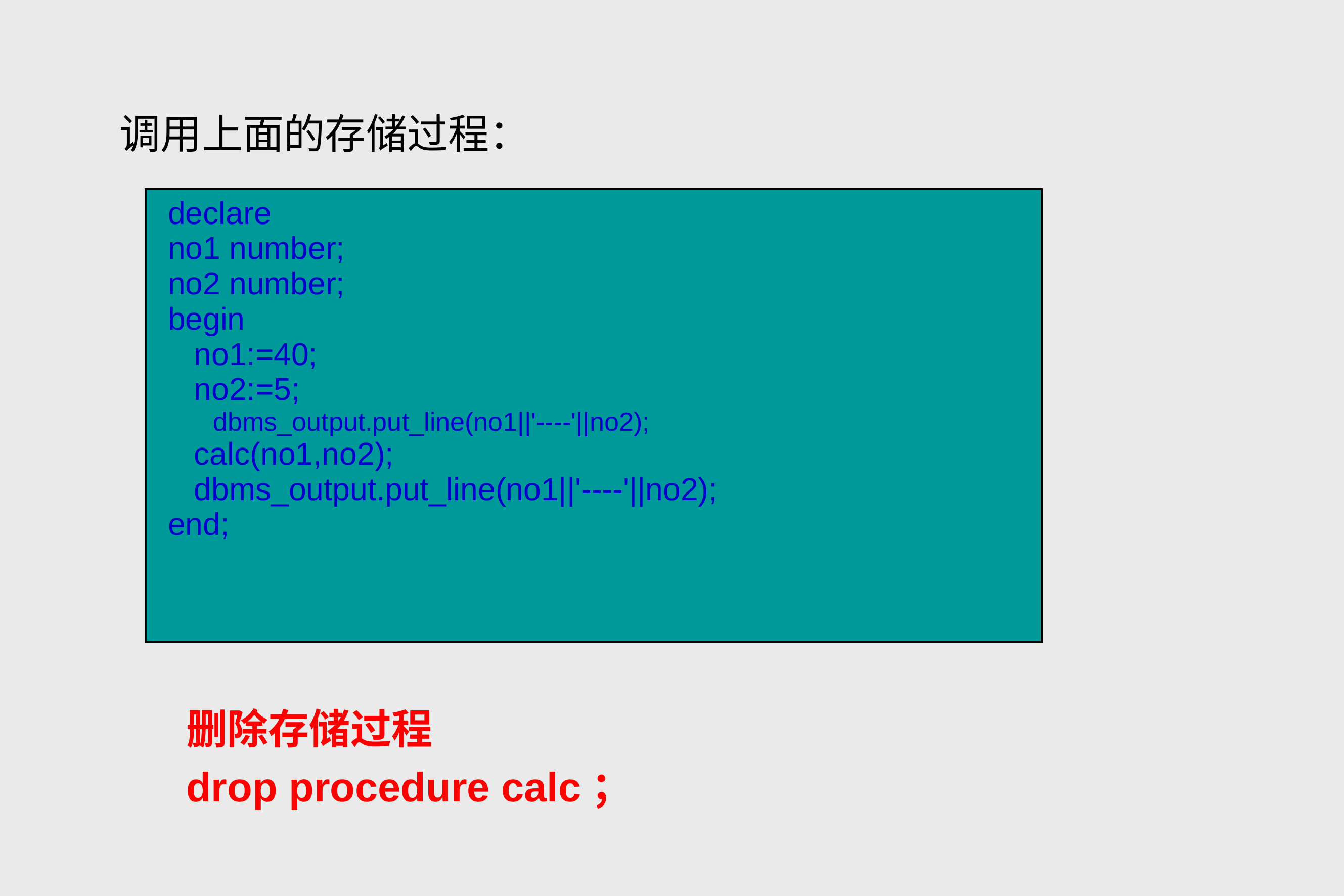

调用上面的存储过程：

| declare no1 number; no2 number; begin no1:=40; no2:=5; dbms\_output.put\_line(no1||'----'||no2); calc(no1,no2); dbms\_output.put\_line(no1||'----'||no2); end; |
| --- |
删除存储过程
	drop procedure calc；